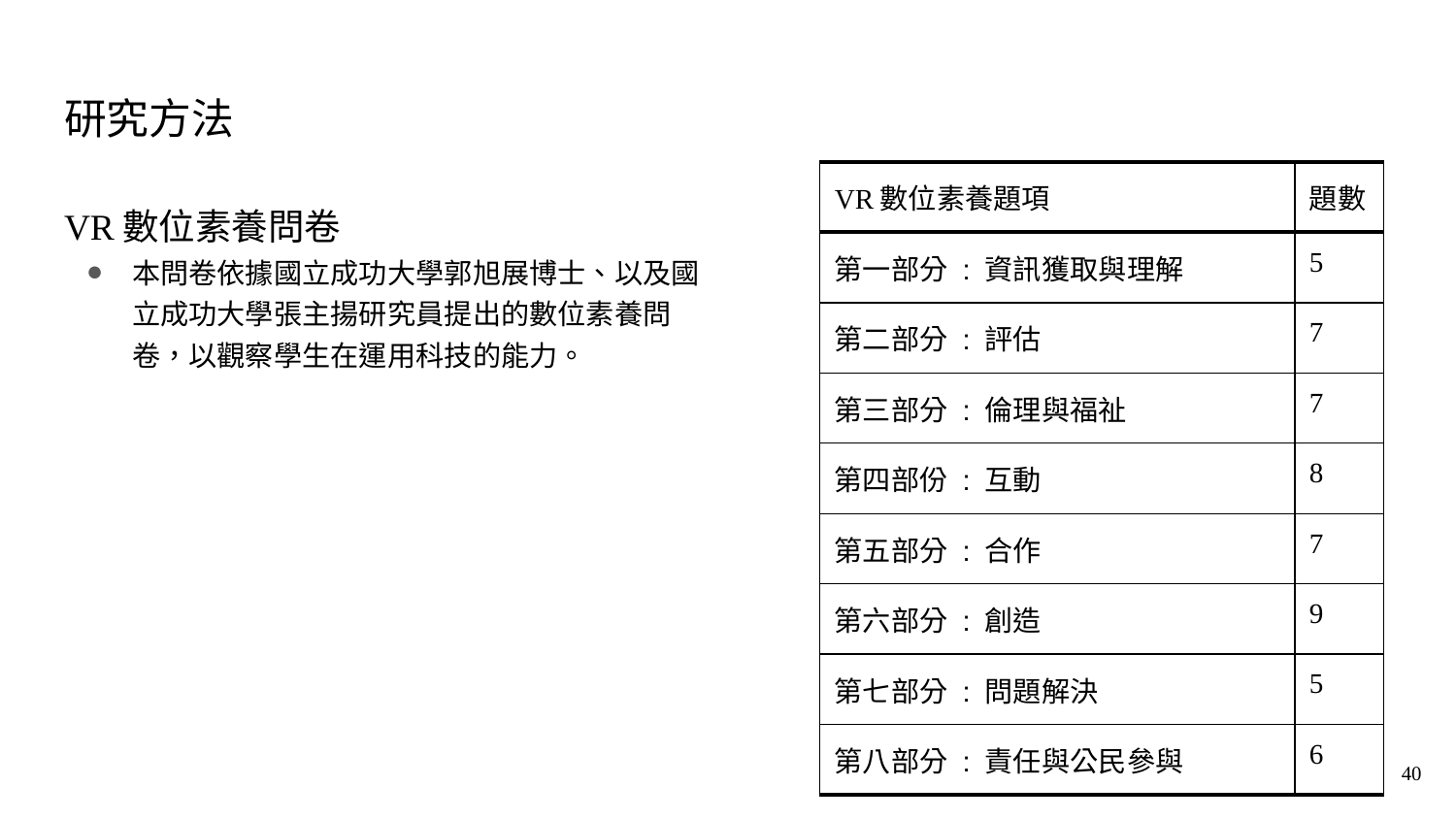

# 研究方法
| VR數位素養題項 | 題數 |
| --- | --- |
| 第一部分 : 資訊獲取與理解 | 5 |
| 第二部分 : 評估 | 7 |
| 第三部分 : 倫理與福祉 | 7 |
| 第四部份 : 互動 | 8 |
| 第五部分 : 合作 | 7 |
| 第六部分 : 創造 | 9 |
| 第七部分 : 問題解決 | 5 |
| 第八部分 : 責任與公民參與 | 6 |
VR數位素養問卷
本問卷依據國立成功大學郭旭展博士、以及國立成功大學張主揚研究員提出的數位素養問卷，以觀察學生在運用科技的能力。
40